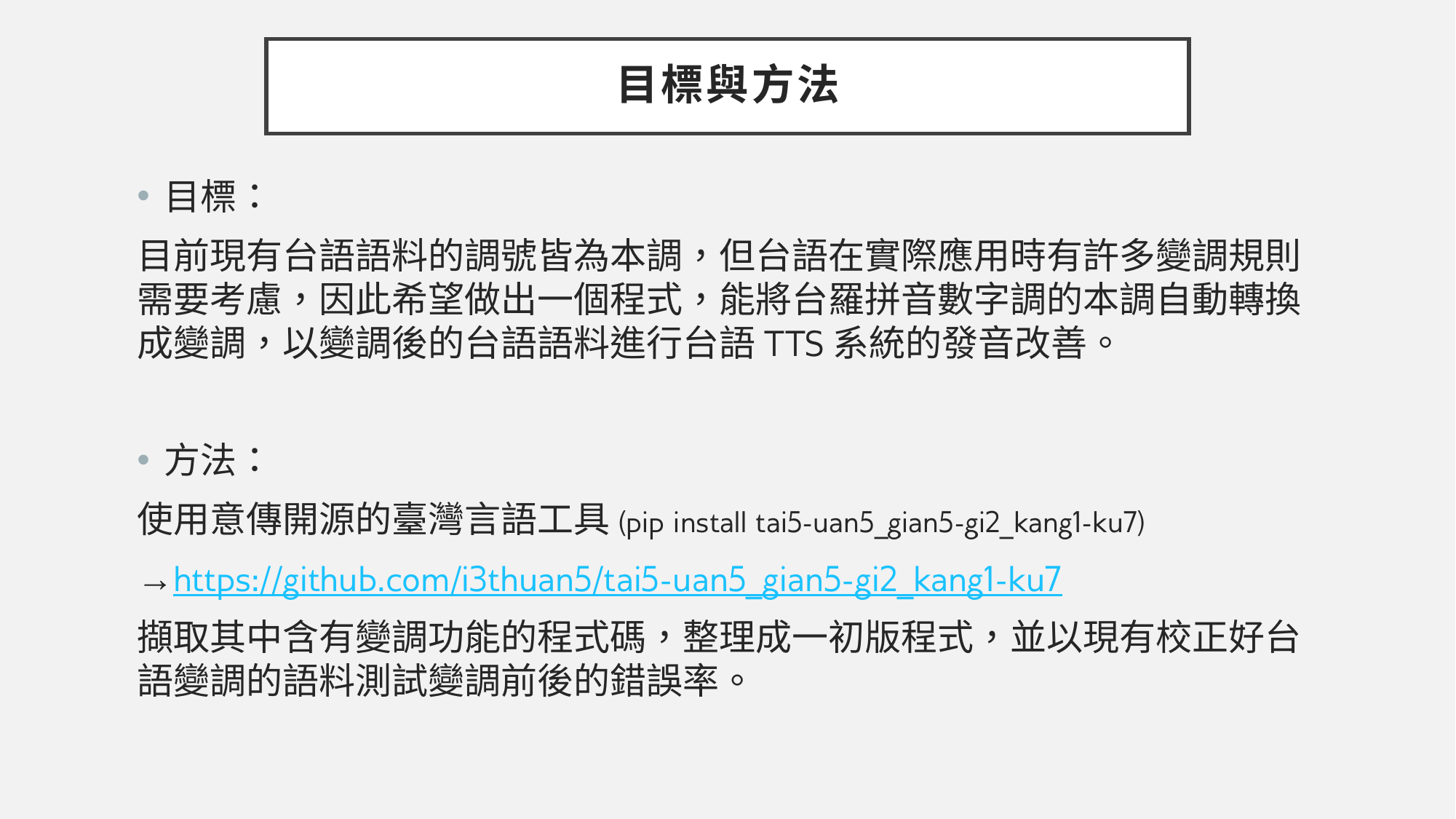

# 目標與方法
目標：
目前現有台語語料的調號皆為本調，但台語在實際應用時有許多變調規則需要考慮，因此希望做出一個程式，能將台羅拼音數字調的本調自動轉換成變調，以變調後的台語語料進行台語TTS系統的發音改善。

方法：
使用意傳開源的臺灣言語工具(pip install tai5-uan5_gian5-gi2_kang1-ku7)
→https://github.com/i3thuan5/tai5-uan5_gian5-gi2_kang1-ku7
擷取其中含有變調功能的程式碼，整理成一初版程式，並以現有校正好台語變調的語料測試變調前後的錯誤率。